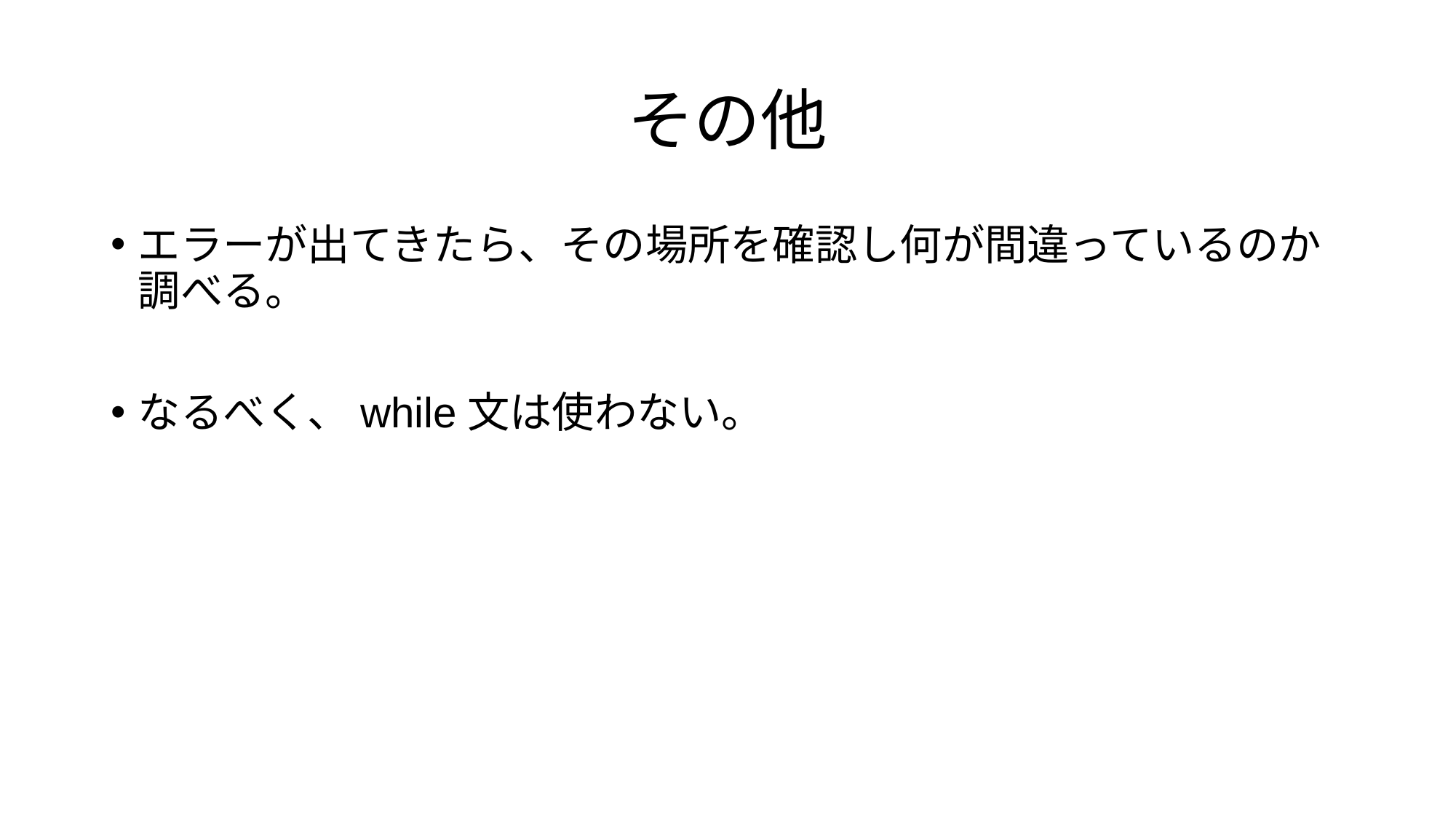

# その他
エラーが出てきたら、その場所を確認し何が間違っているのか調べる。

なるべく、while文は使わない。